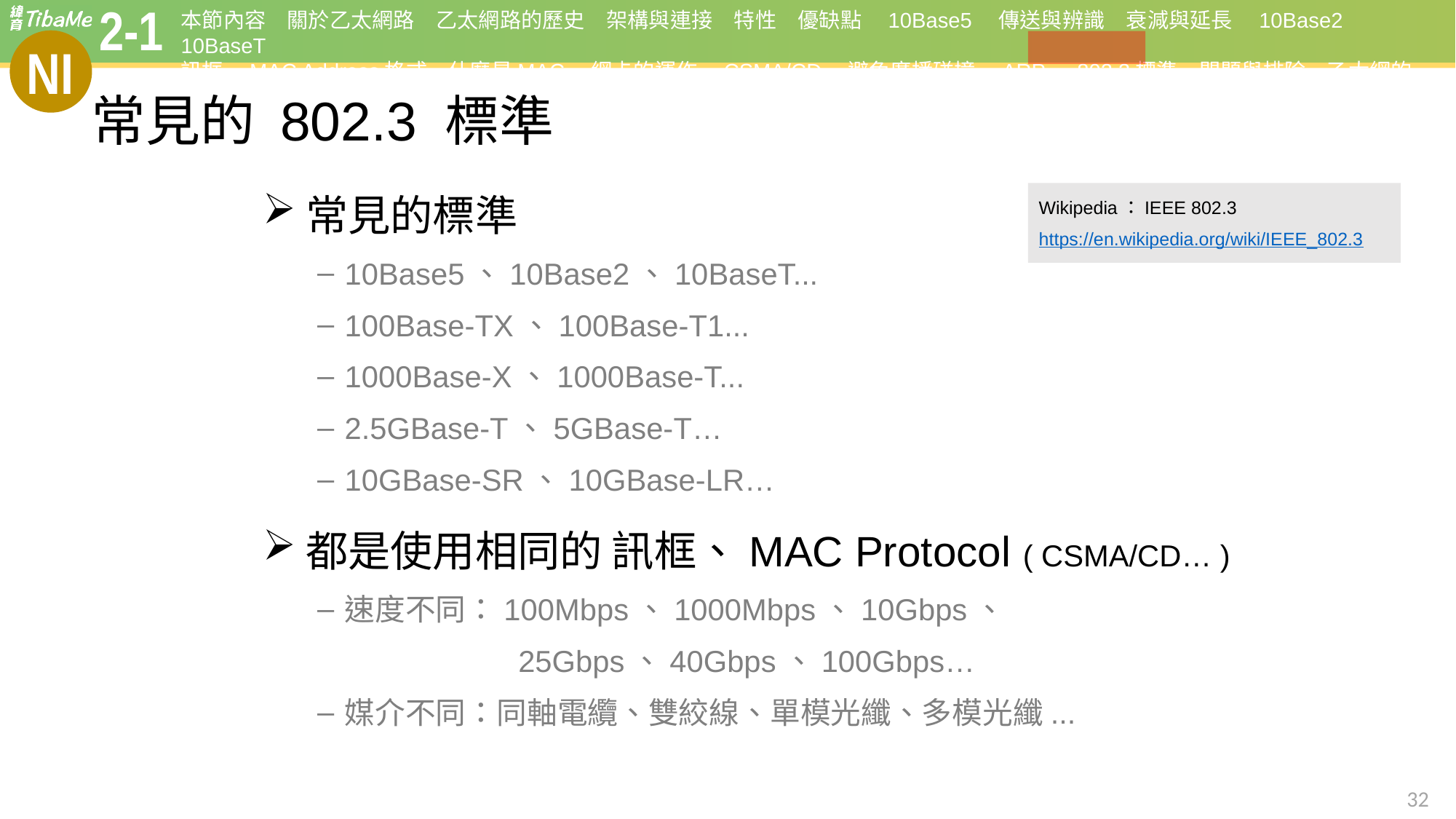

# 常見的 802.3 標準
常見的標準
10Base5、10Base2、10BaseT...
100Base-TX、100Base-T1...
1000Base-X、1000Base-T...
2.5GBase-T、5GBase-T…
10GBase-SR、10GBase-LR…
都是使用相同的 訊框、MAC Protocol ( CSMA/CD… )
速度不同：100Mbps、1000Mbps、10Gbps、
                        25Gbps、40Gbps、100Gbps…
媒介不同：同軸電纜、雙絞線、單模光纖、多模光纖...
Wikipedia：IEEE 802.3
https://en.wikipedia.org/wiki/IEEE_802.3